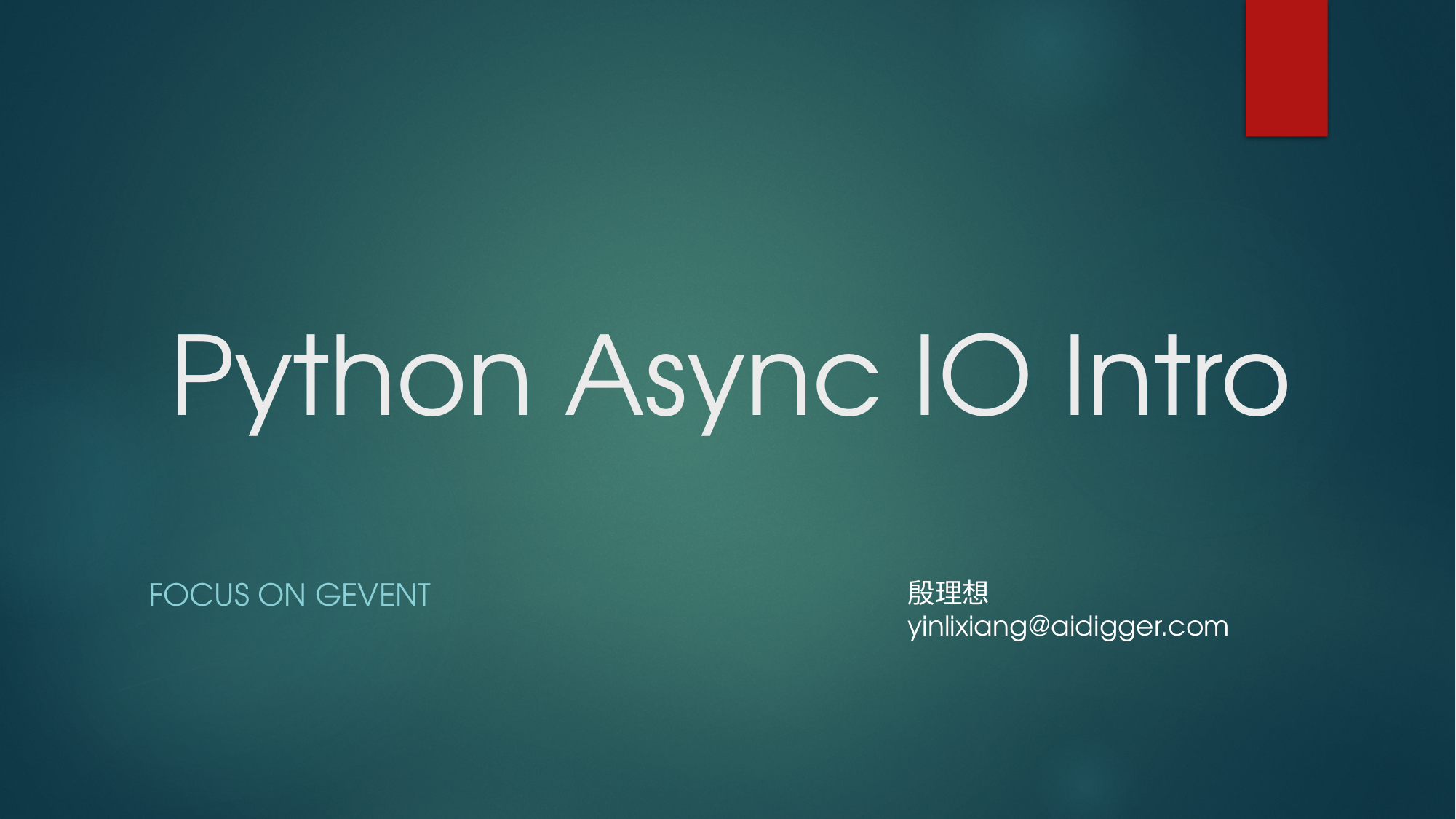

# Python Async IO Intro
Focus on Gevent

殷理想
yinlixiang@aidigger.com